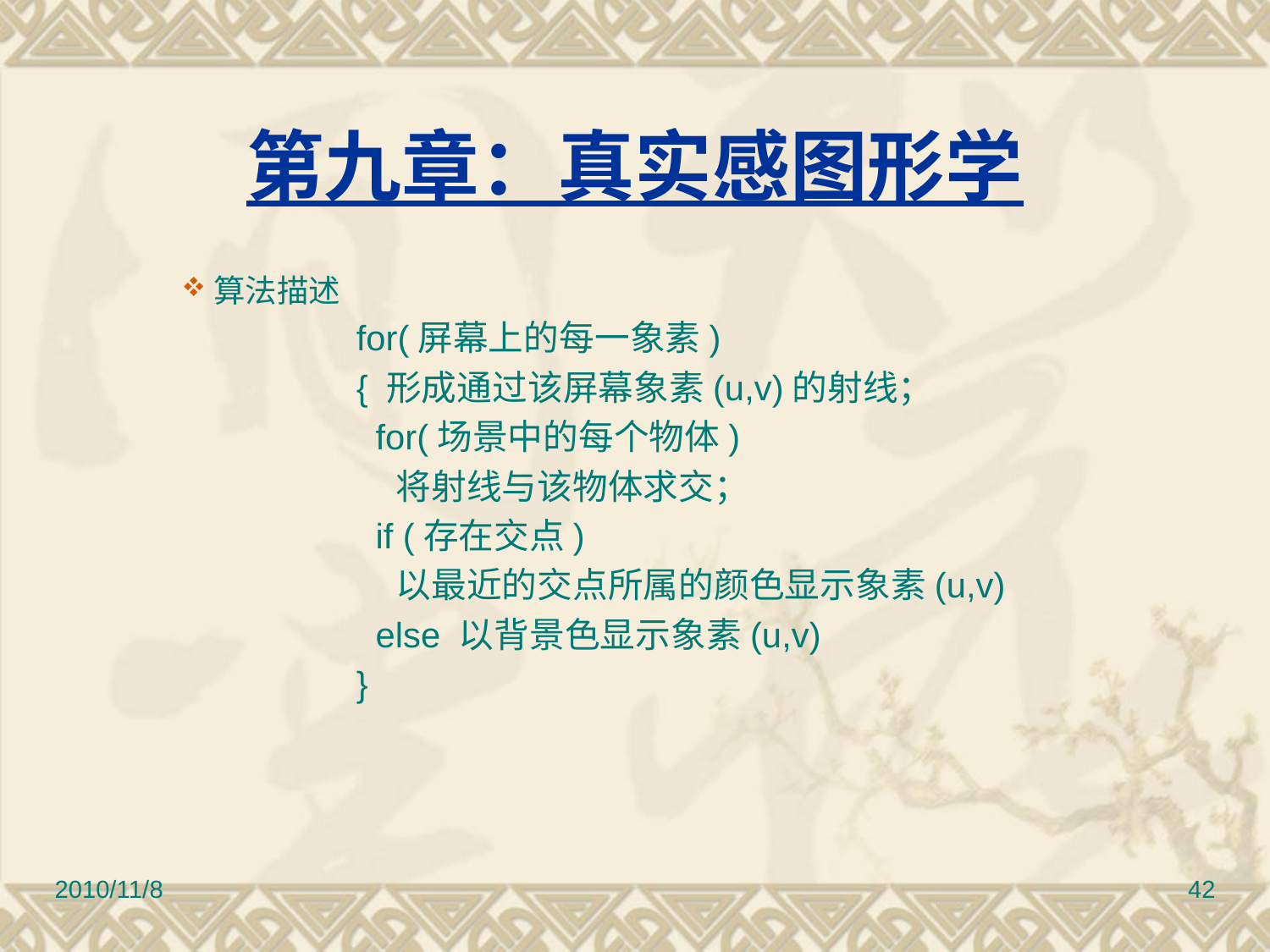

# 第九章：真实感图形学
算法描述
			for(屏幕上的每一象素)
			{ 形成通过该屏幕象素(u,v)的射线；
			  for(场景中的每个物体)
			    将射线与该物体求交；
			  if (存在交点)
			    以最近的交点所属的颜色显示象素(u,v)
			  else 以背景色显示象素(u,v)
			}
2010/11/8
42